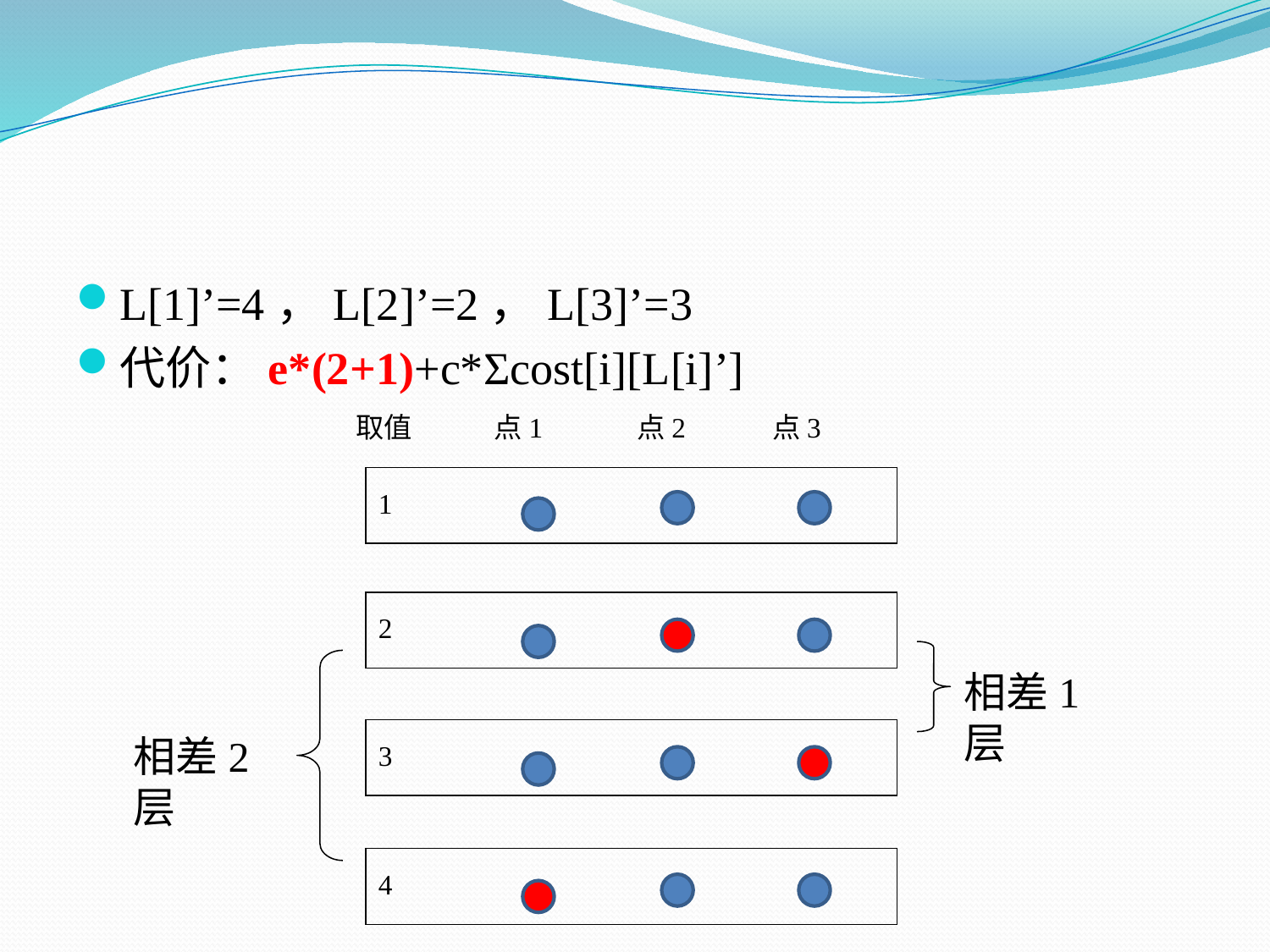

#
L[1]’=4，L[2]’=2，L[3]’=3
代价：e*(2+1)+c*Σcost[i][L[i]’]
取值
点1
点2
点3

1

2

相差1层

相差2层
3

4